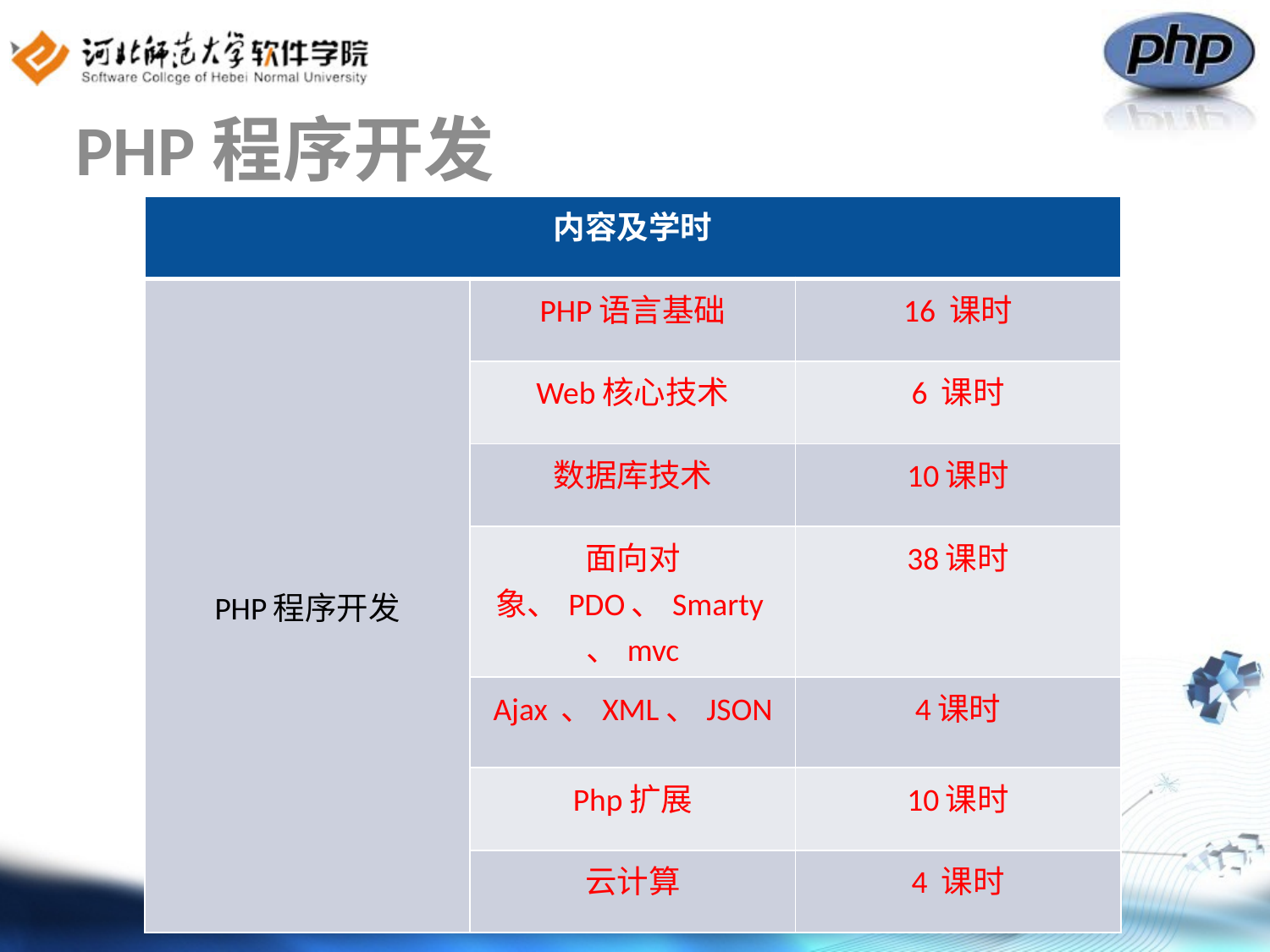

# PHP程序开发
| 内容及学时 |  |  |
| --- | --- | --- |
| PHP程序开发 | PHP语言基础 | 16 课时 |
|  | Web核心技术 | 6 课时 |
|  | 数据库技术 | 10课时 |
|  | 面向对象、PDO、Smarty、mvc | 38课时 |
|  | Ajax 、XML、JSON | 4课时 |
|  | Php扩展 | 10课时 |
|  | 云计算 | 4 课时 |